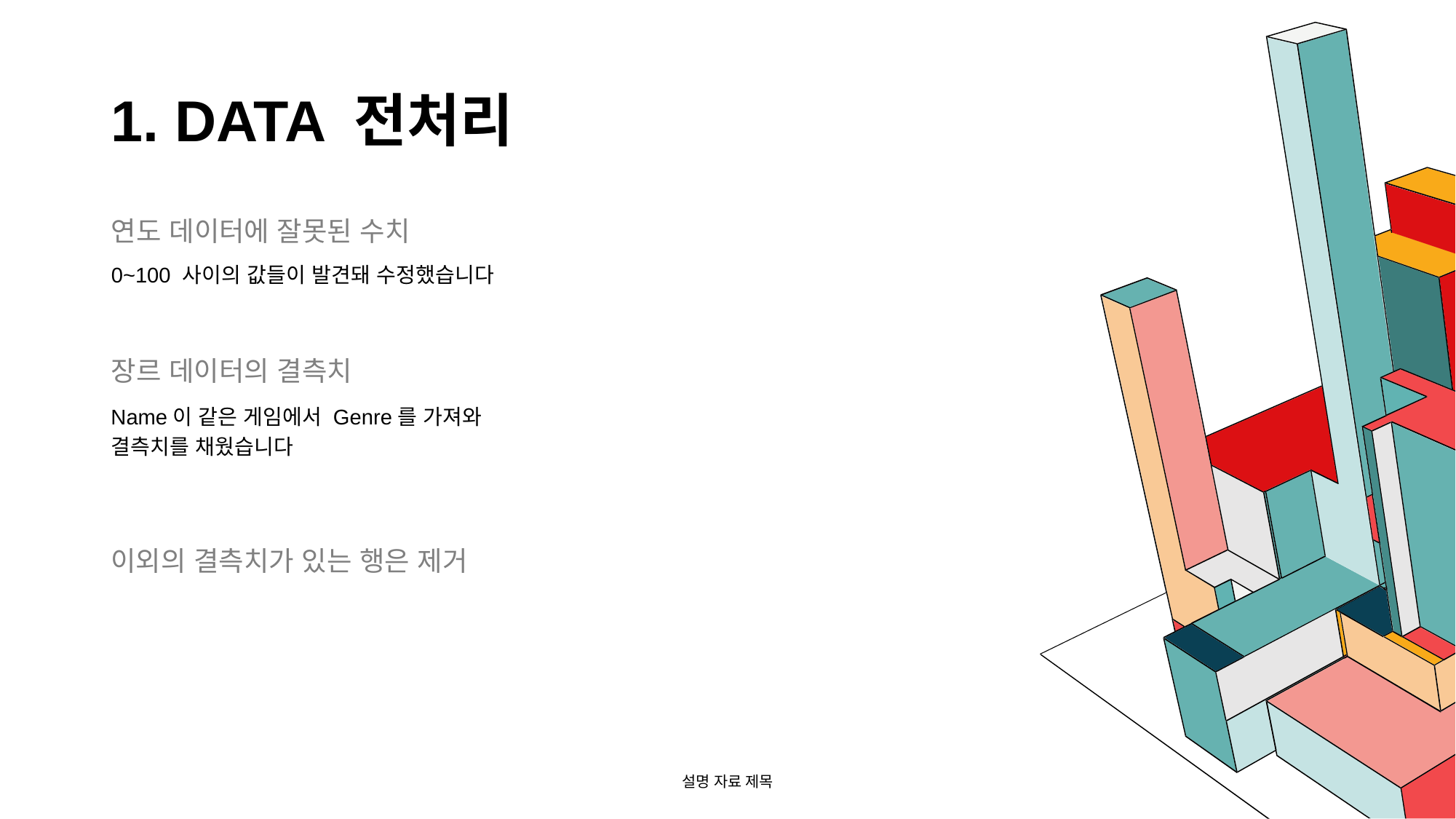

# 1. DATA 전처리

연도 데이터에 잘못된 수치
0~100 사이의 값들이 발견돼 수정했습니다
장르 데이터의 결측치

Name이 같은 게임에서 Genre를 가져와 결측치를 채웠습니다

이외의 결측치가 있는 행은 제거

설명 자료 제목